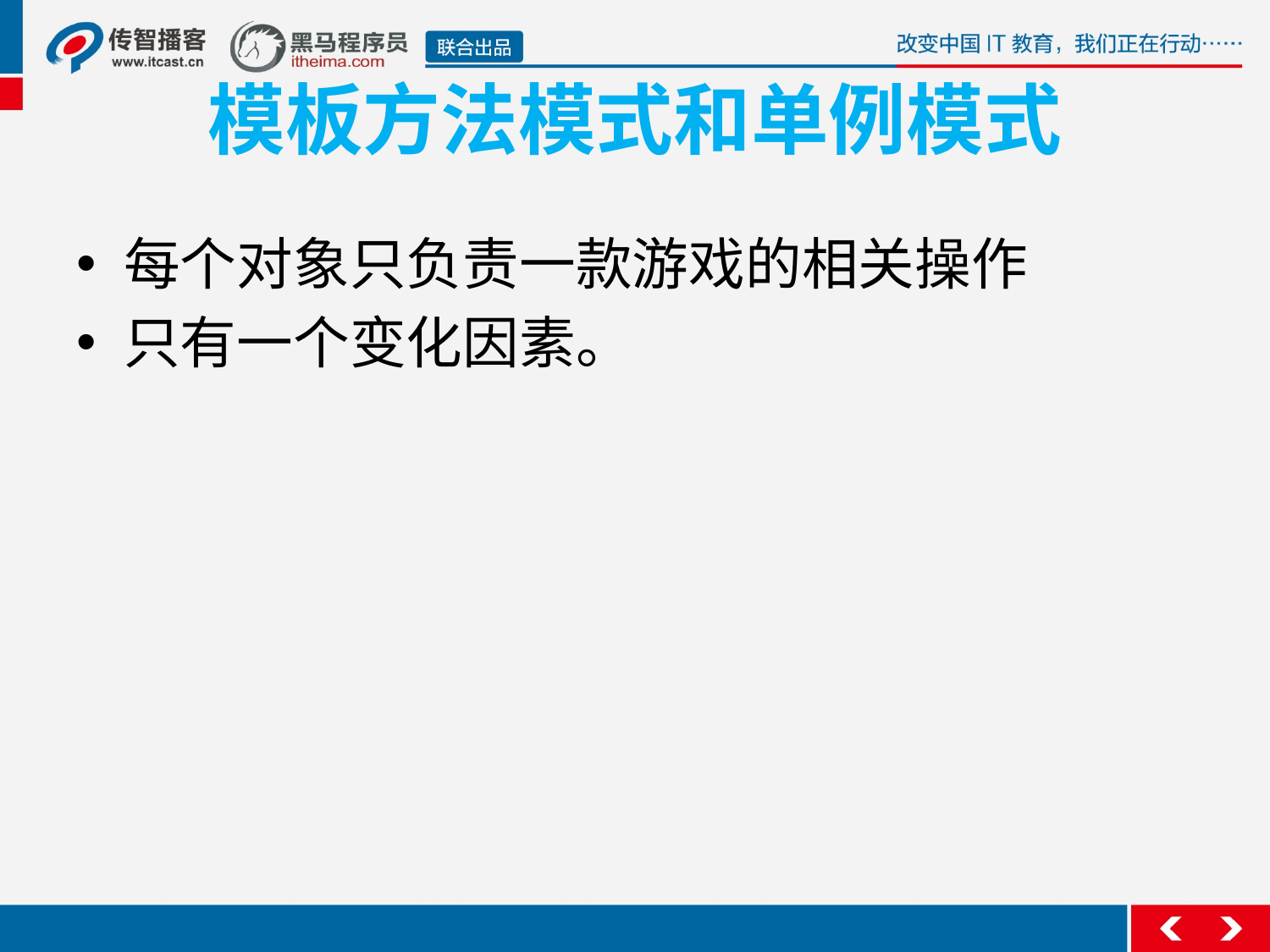

# 模板方法模式和单例模式
每个对象只负责一款游戏的相关操作
只有一个变化因素。